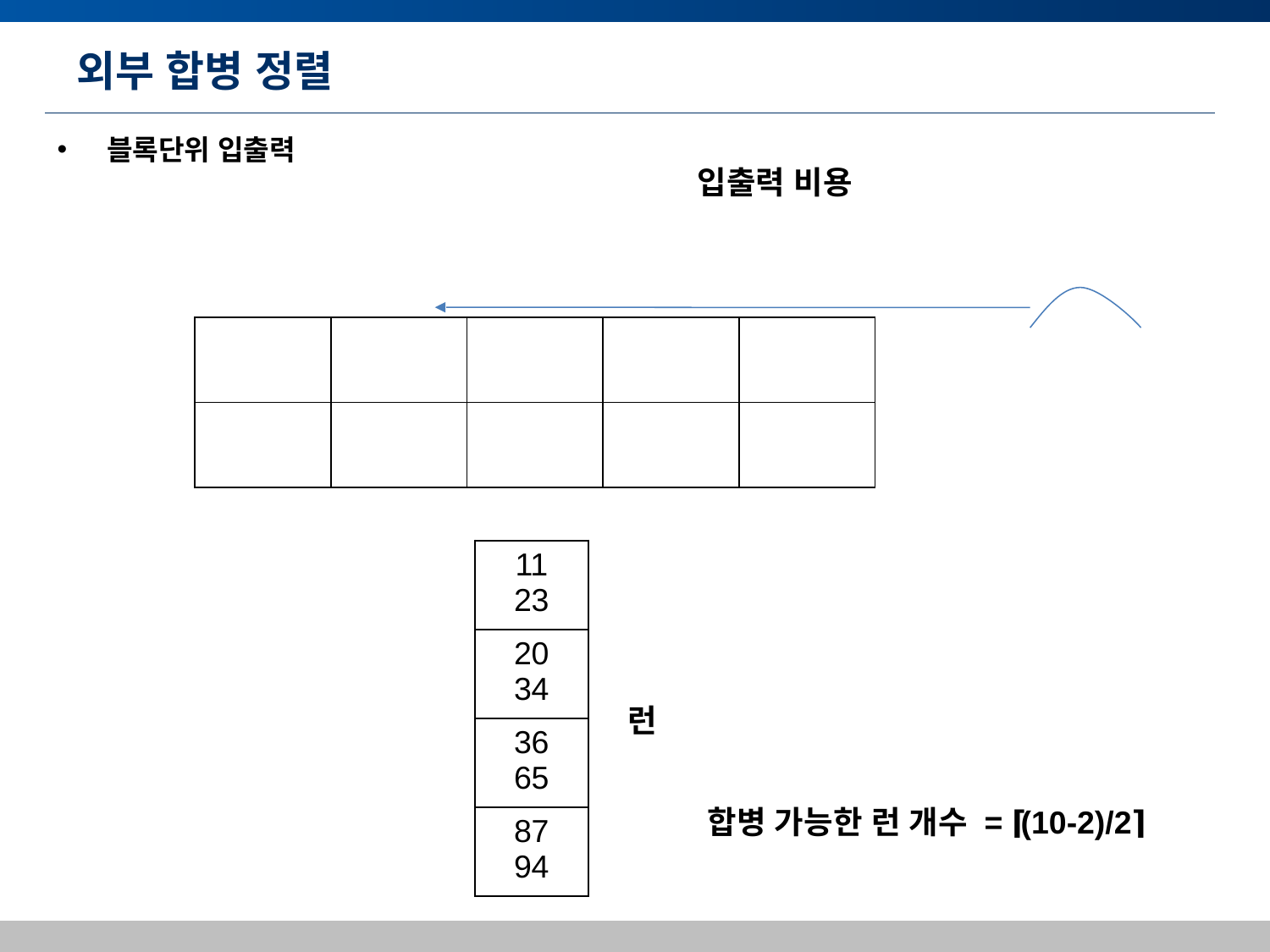

# 외부 합병 정렬
  블록단위 입출력
입출력 비용

|  |  |  |  |  |
| --- | --- | --- | --- | --- |
|  |  |  |  |  |
| 11 23 |
| --- |
| 20 34 |
| 36 65 |
| 87 94 |
런
합병 가능한 런 개수 = ⌈(10-2)/2⌉